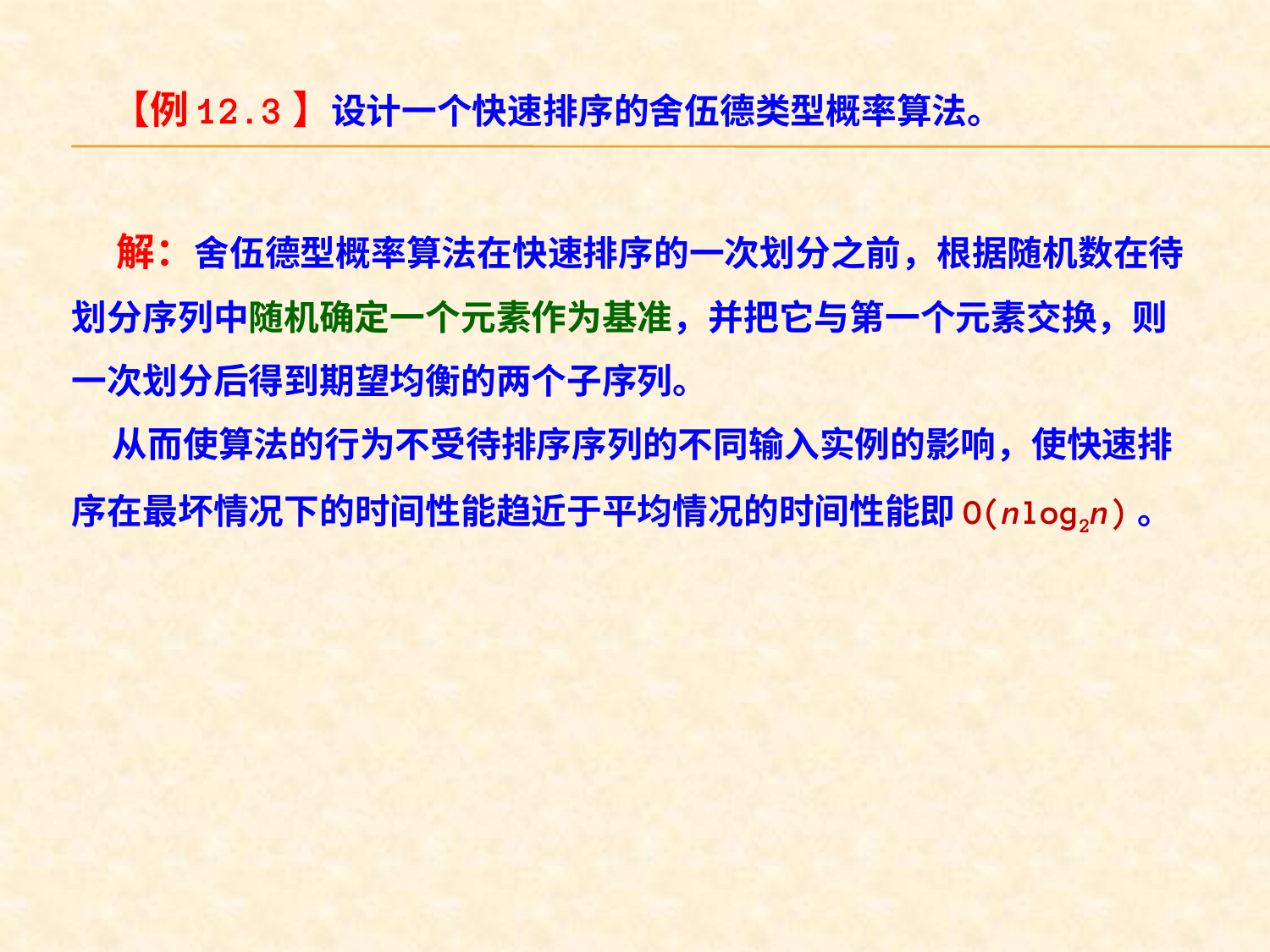

【例12.3】设计一个快速排序的舍伍德类型概率算法。
    解：舍伍德型概率算法在快速排序的一次划分之前，根据随机数在待划分序列中随机确定一个元素作为基准，并把它与第一个元素交换，则一次划分后得到期望均衡的两个子序列。
    从而使算法的行为不受待排序序列的不同输入实例的影响，使快速排序在最坏情况下的时间性能趋近于平均情况的时间性能即O(nlog2n)。